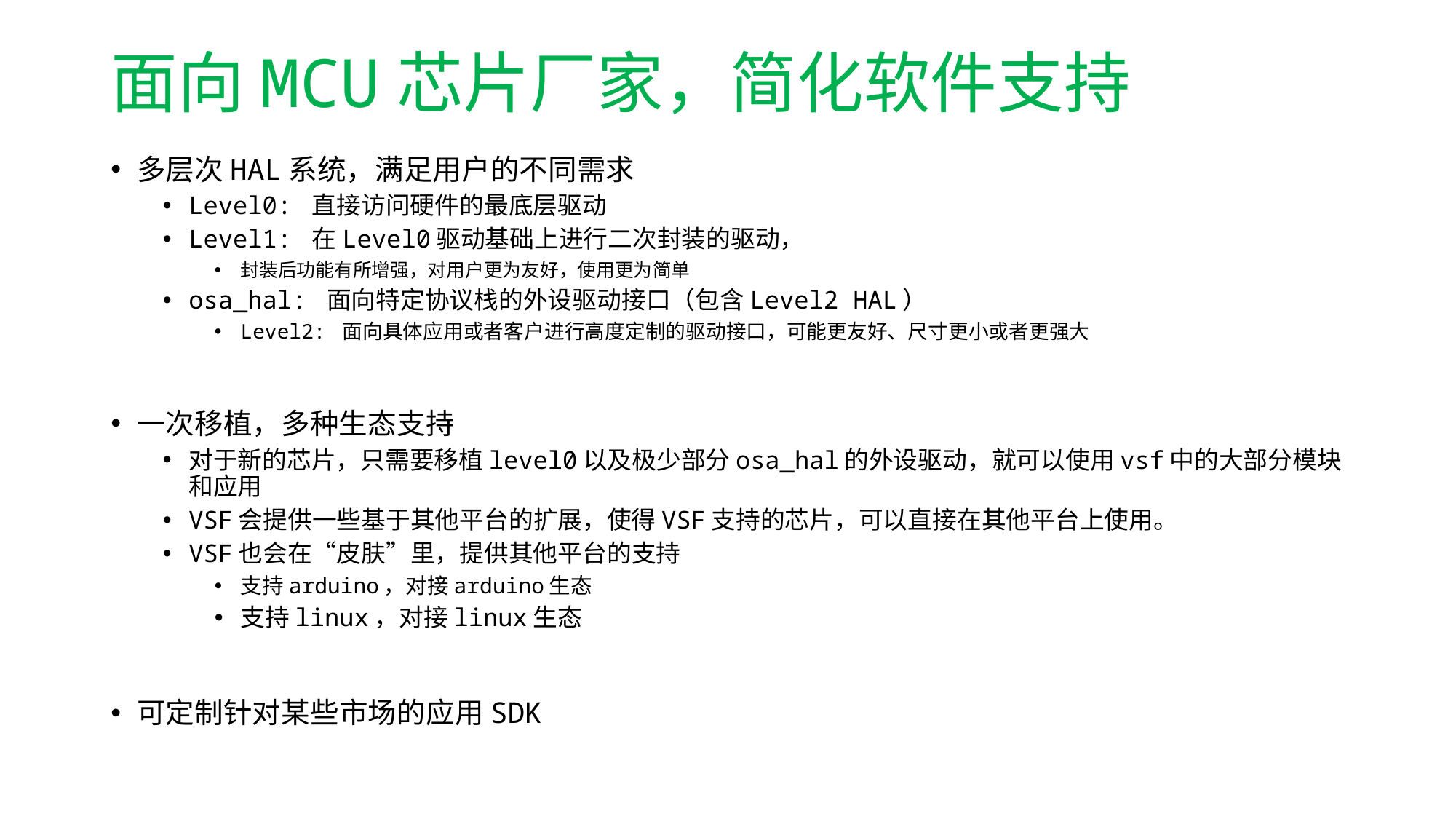

# 面向MCU芯片厂家，简化软件支持
多层次HAL系统，满足用户的不同需求
Level0: 直接访问硬件的最底层驱动
Level1: 在Level0驱动基础上进行二次封装的驱动，
封装后功能有所增强，对用户更为友好，使用更为简单
osa_hal: 面向特定协议栈的外设驱动接口（包含Level2 HAL）
Level2: 面向具体应用或者客户进行高度定制的驱动接口，可能更友好、尺寸更小或者更强大

一次移植，多种生态支持
对于新的芯片，只需要移植level0以及极少部分osa_hal的外设驱动，就可以使用vsf中的大部分模块和应用
VSF会提供一些基于其他平台的扩展，使得VSF支持的芯片，可以直接在其他平台上使用。
VSF也会在“皮肤”里，提供其他平台的支持
支持arduino，对接arduino生态
支持linux，对接linux生态

可定制针对某些市场的应用SDK